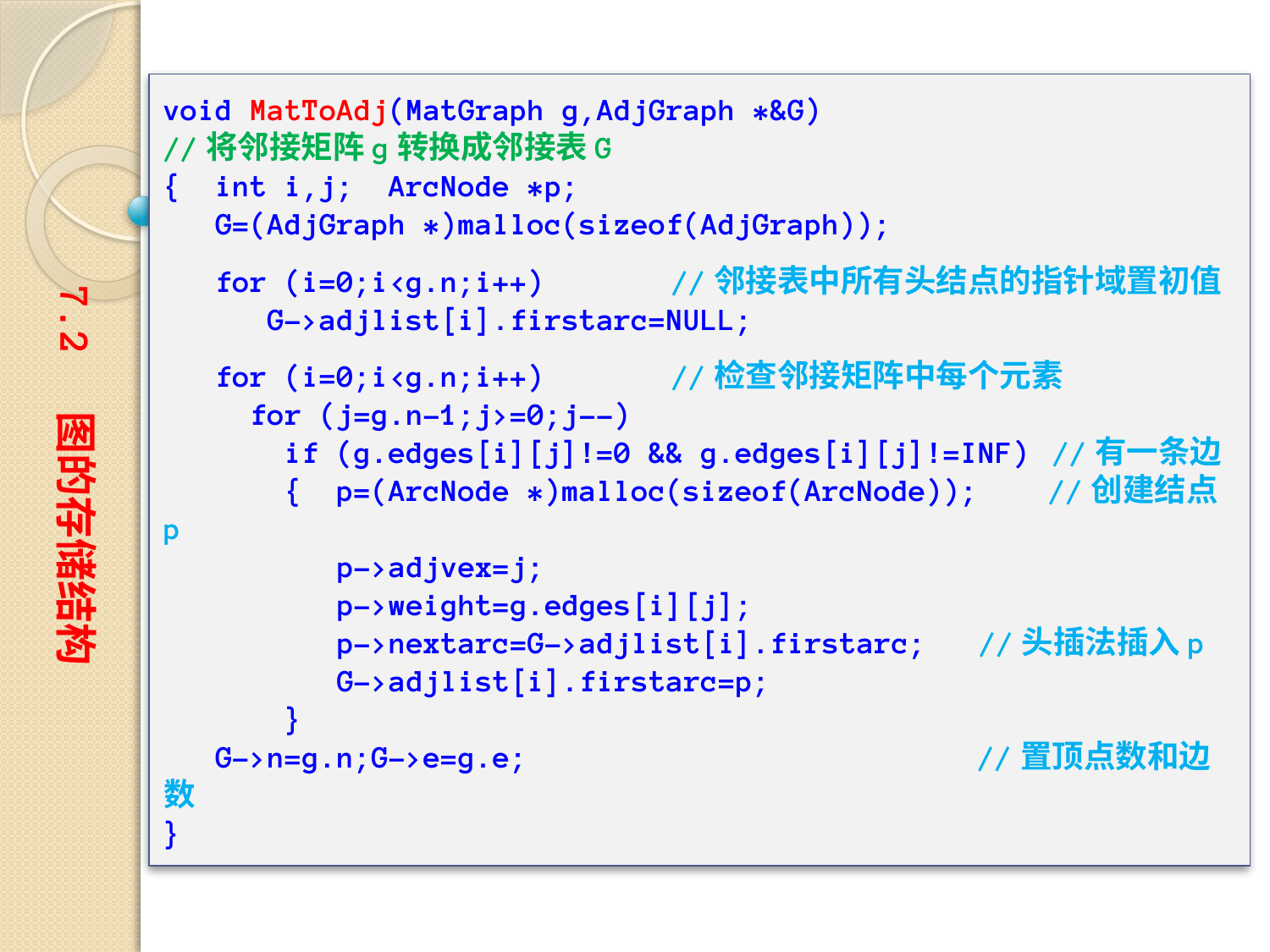

void MatToAdj(MatGraph g,AdjGraph *&G)
//将邻接矩阵g转换成邻接表G
{  int i,j;  ArcNode *p;
   G=(AdjGraph *)malloc(sizeof(AdjGraph));
   for (i=0;i<g.n;i++)	//邻接表中所有头结点的指针域置初值
      G->adjlist[i].firstarc=NULL;
   for (i=0;i<g.n;i++)	//检查邻接矩阵中每个元素
     for (j=g.n-1;j>=0;j--)
       if (g.edges[i][j]!=0 && g.edges[i][j]!=INF)	//有一条边
       {  p=(ArcNode *)malloc(sizeof(ArcNode));    //创建结点p
          p->adjvex=j;
          p->weight=g.edges[i][j];
          p->nextarc=G->adjlist[i].firstarc;   //头插法插入p
          G->adjlist[i].firstarc=p;
       }
   G->n=g.n;G->e=g.e;				   //置顶点数和边数
}
7.2  图的存储结构